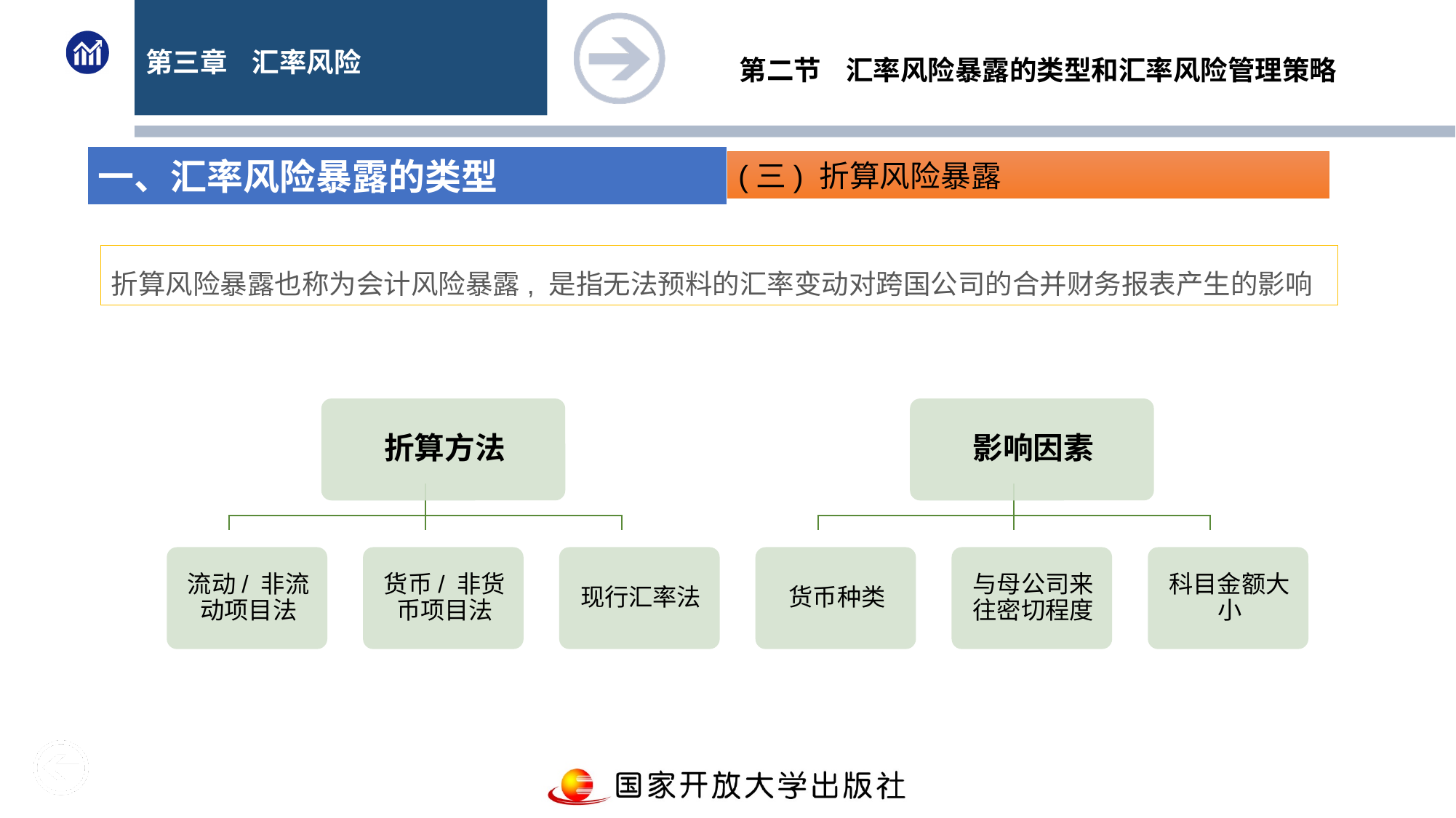

第二节    汇率风险暴露的类型和汇率风险管理策略
第三章    汇率风险
一、汇率风险暴露的类型
(三) 折算风险暴露
折算风险暴露也称为会计风险暴露, 是指无法预料的汇率变动对跨国公司的合并财务报表产生的影响
折算方法
流动/ 非流动项目法
货币/ 非货币项目法
现行汇率法
影响因素
货币种类
与母公司来往密切程度
科目金额大小